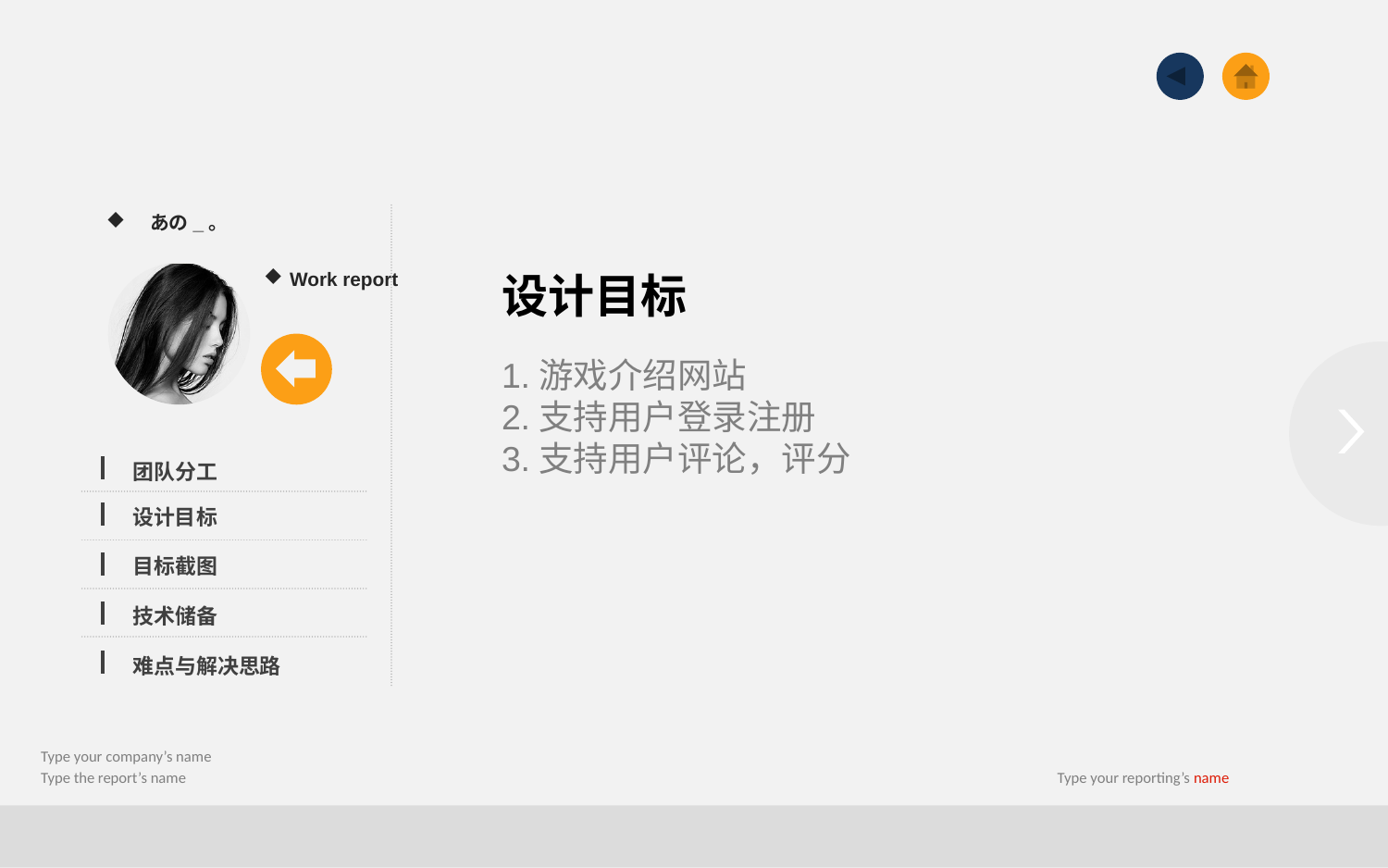

あの_。

设计目标
Work report

1.游戏介绍网站
2.支持用户登录注册
3.支持用户评论，评分

团队分工
设计目标
目标截图
技术储备
难点与解决思路